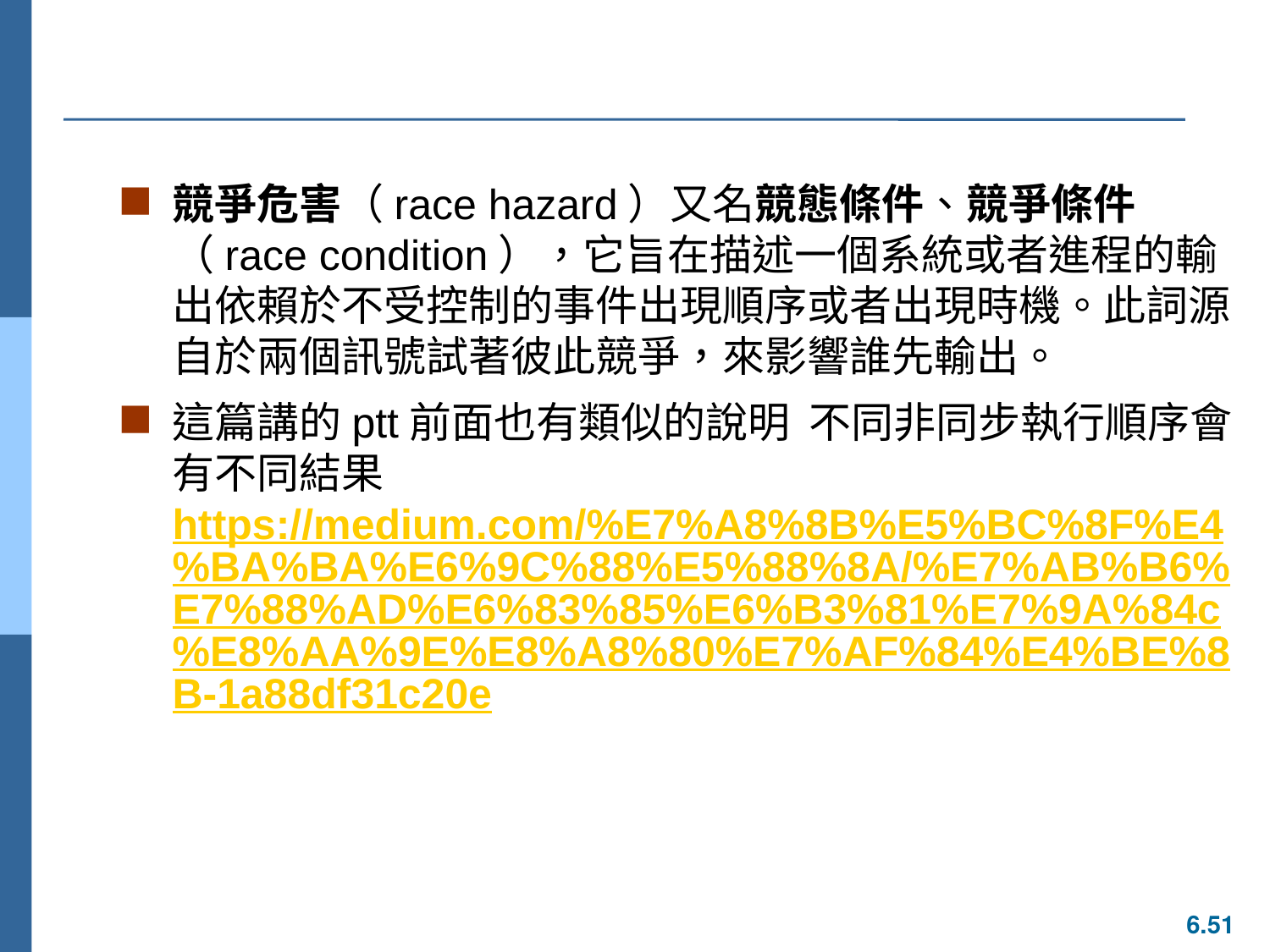

#
競爭危害（race hazard）又名競態條件、競爭條件（race condition），它旨在描述一個系統或者進程的輸出依賴於不受控制的事件出現順序或者出現時機。此詞源自於兩個訊號試著彼此競爭，來影響誰先輸出。
這篇講的ptt前面也有類似的說明  不同非同步執行順序會有不同結果 https://medium.com/%E7%A8%8B%E5%BC%8F%E4%BA%BA%E6%9C%88%E5%88%8A/%E7%AB%B6%E7%88%AD%E6%83%85%E6%B3%81%E7%9A%84c%E8%AA%9E%E8%A8%80%E7%AF%84%E4%BE%8B-1a88df31c20e